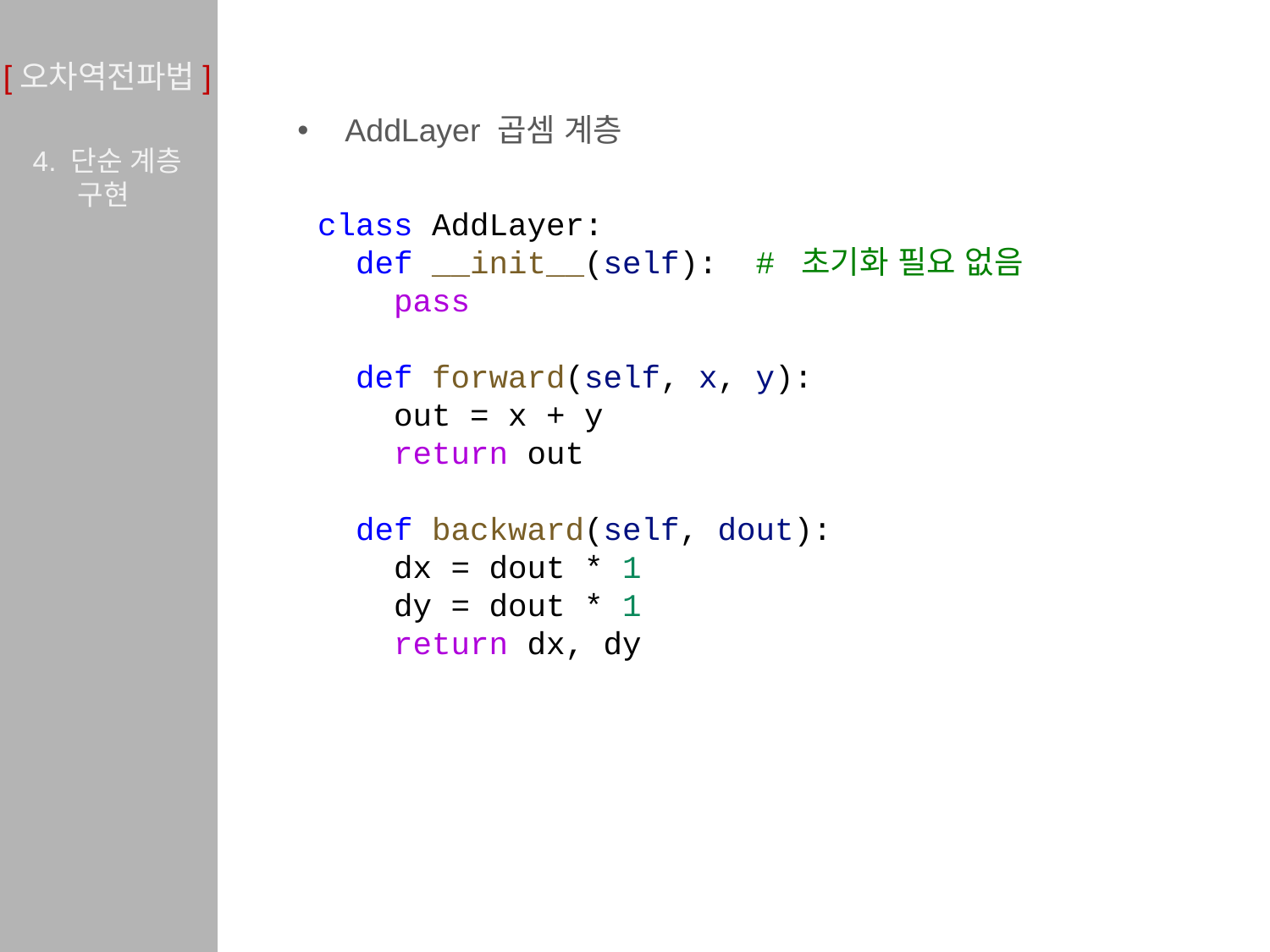

# [오차역전파법]
AddLayer 곱셈 계층
4. 단순 계층 구현
class AddLayer:
  def __init__(self):  # 초기화 필요 없음
    pass
  def forward(self, x, y):
    out = x + y
    return out
  def backward(self, dout):
    dx = dout * 1
    dy = dout * 1
    return dx, dy